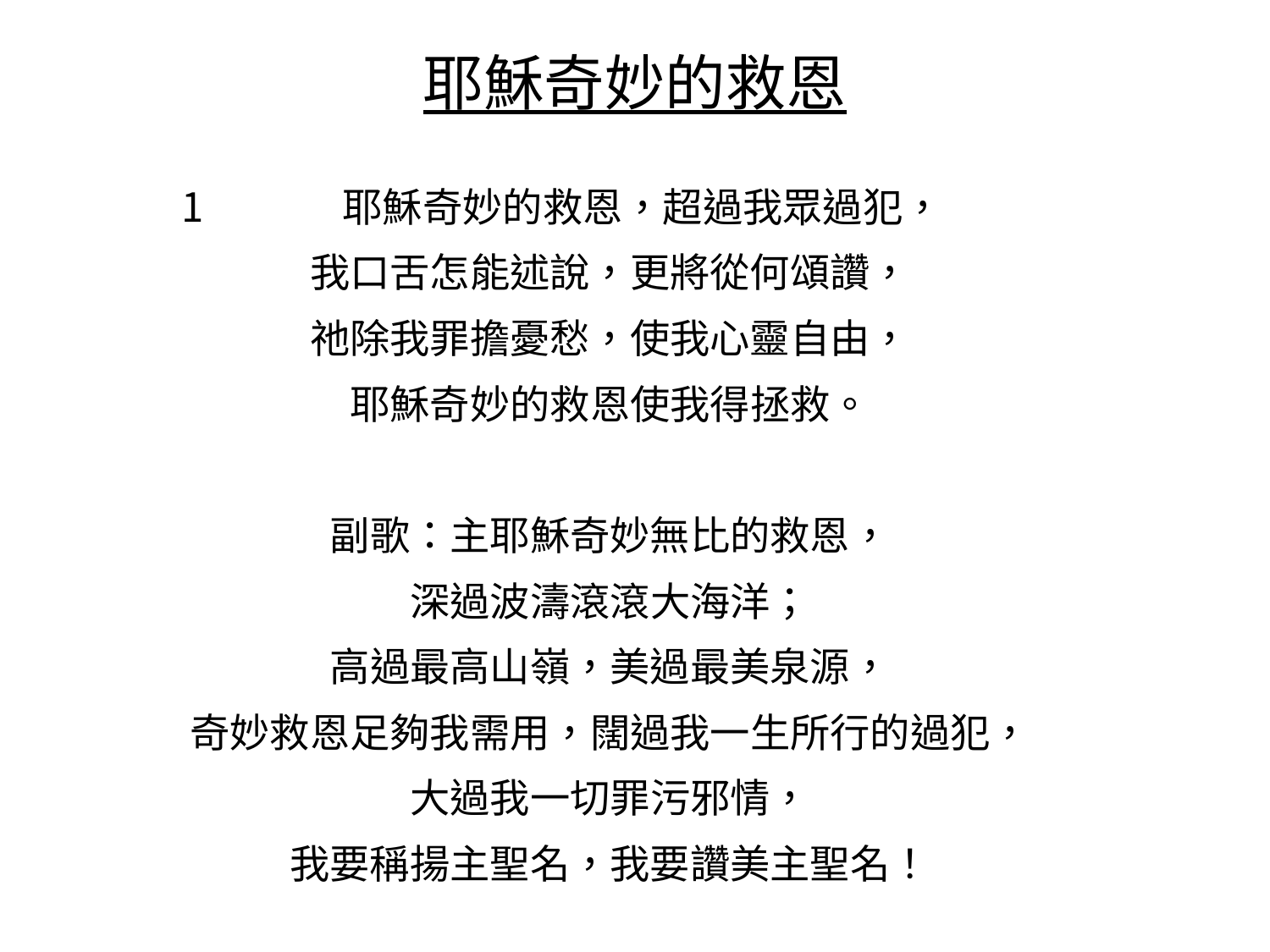

# 耶穌奇妙的救恩
耶穌奇妙的救恩，超過我眾過犯，
我口舌怎能述說，更將從何頌讚，
祂除我罪擔憂愁，使我心靈自由，
耶穌奇妙的救恩使我得拯救。

副歌：主耶穌奇妙無比的救恩，
深過波濤滾滾大海洋；
高過最高山嶺，美過最美泉源，
奇妙救恩足夠我需用，闊過我一生所行的過犯，
大過我一切罪污邪情，
我要稱揚主聖名，我要讚美主聖名！